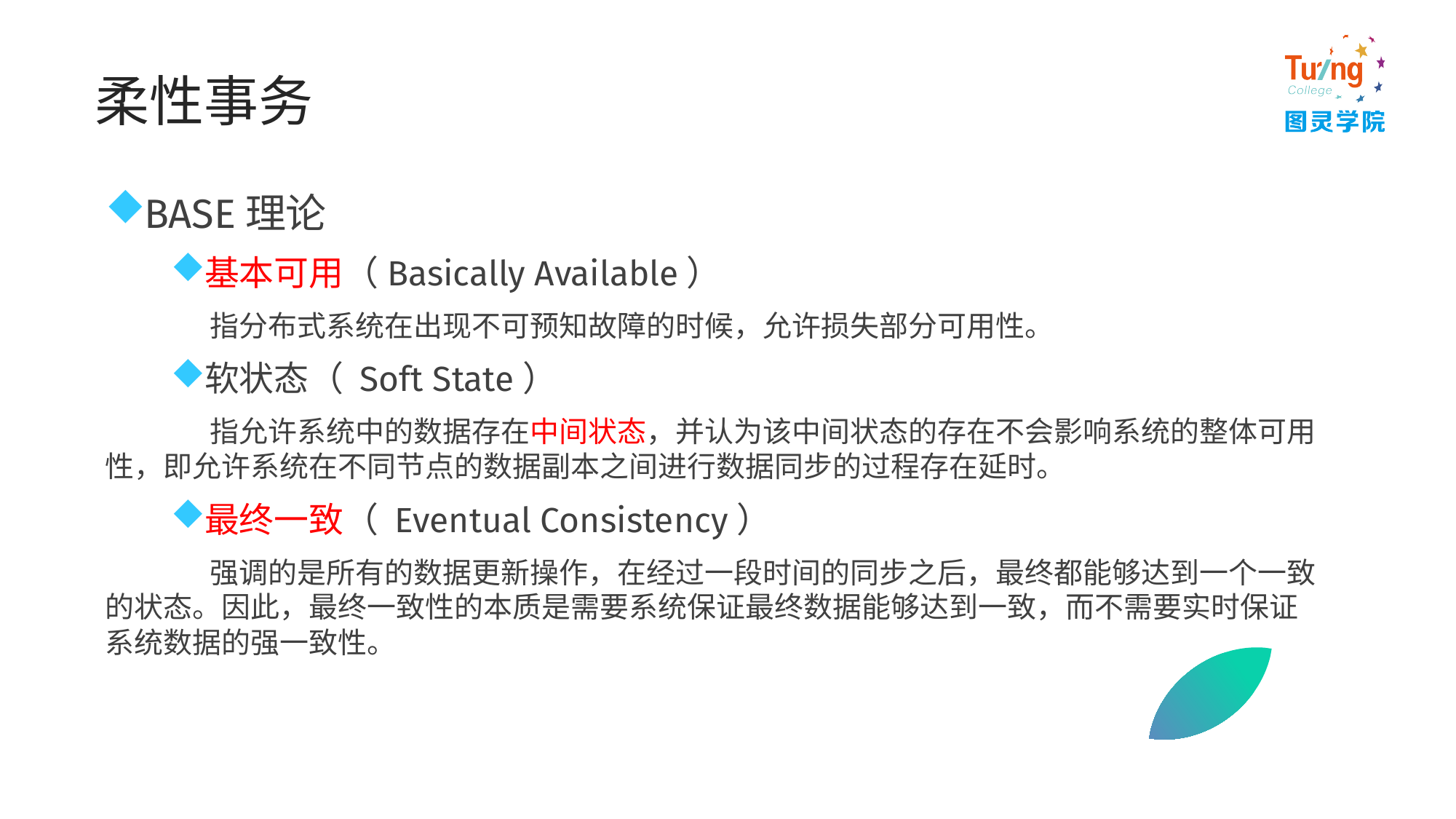

# 柔性事务

BASE理论
基本可用（Basically Available）
		指分布式系统在出现不可预知故障的时候，允许损失部分可用性。
软状态（ Soft State）
		指允许系统中的数据存在中间状态，并认为该中间状态的存在不会影响系统的整体可用性，即允许系统在不同节点的数据副本之间进行数据同步的过程存在延时。
最终一致（ Eventual Consistency）
		强调的是所有的数据更新操作，在经过一段时间的同步之后，最终都能够达到一个一致的状态。因此，最终一致性的本质是需要系统保证最终数据能够达到一致，而不需要实时保证系统数据的强一致性。